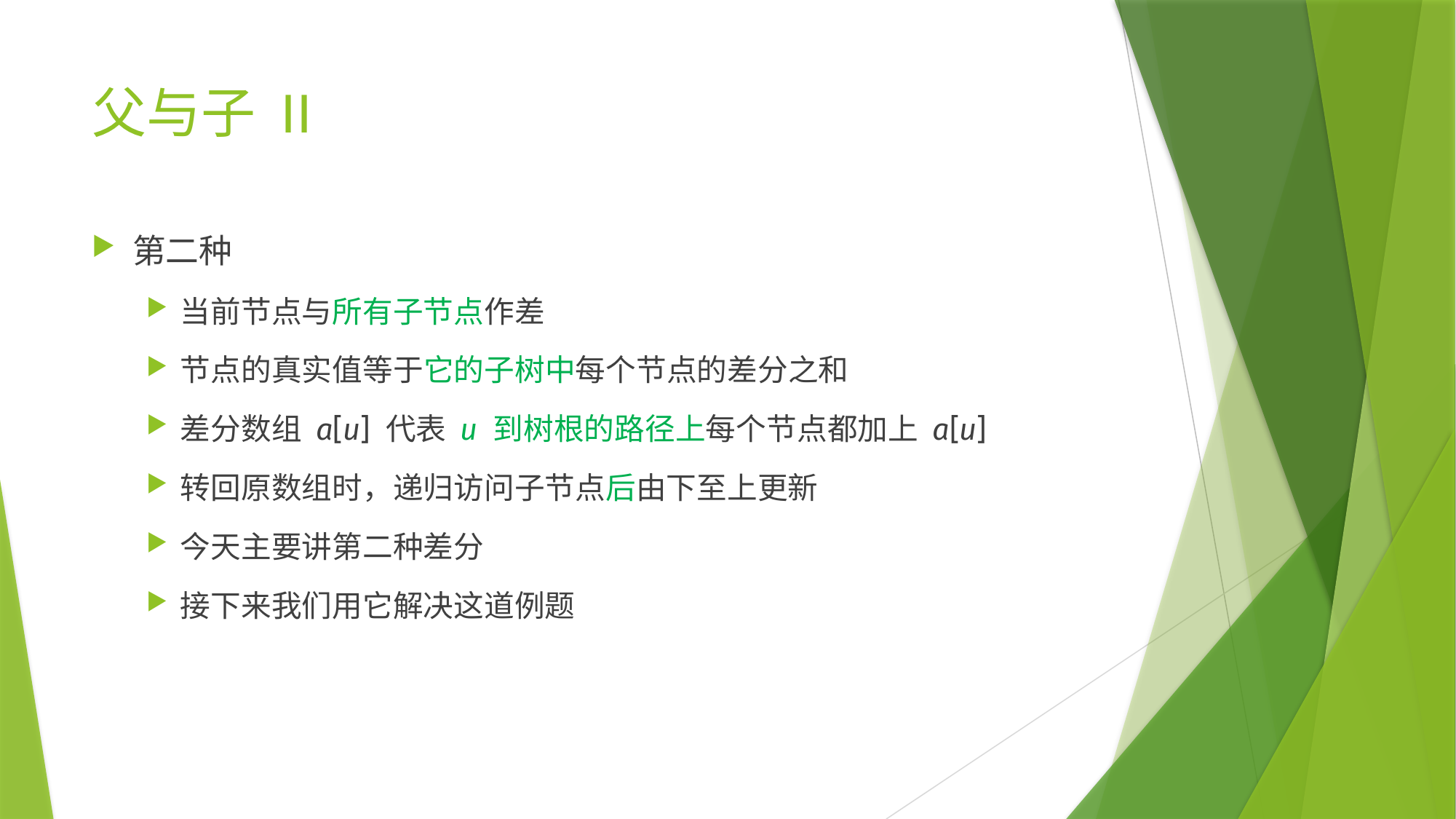

# 父与子 II
第二种
当前节点与所有子节点作差
节点的真实值等于它的子树中每个节点的差分之和
差分数组 a[u] 代表 u 到树根的路径上每个节点都加上 a[u]
转回原数组时，递归访问子节点后由下至上更新
今天主要讲第二种差分
接下来我们用它解决这道例题